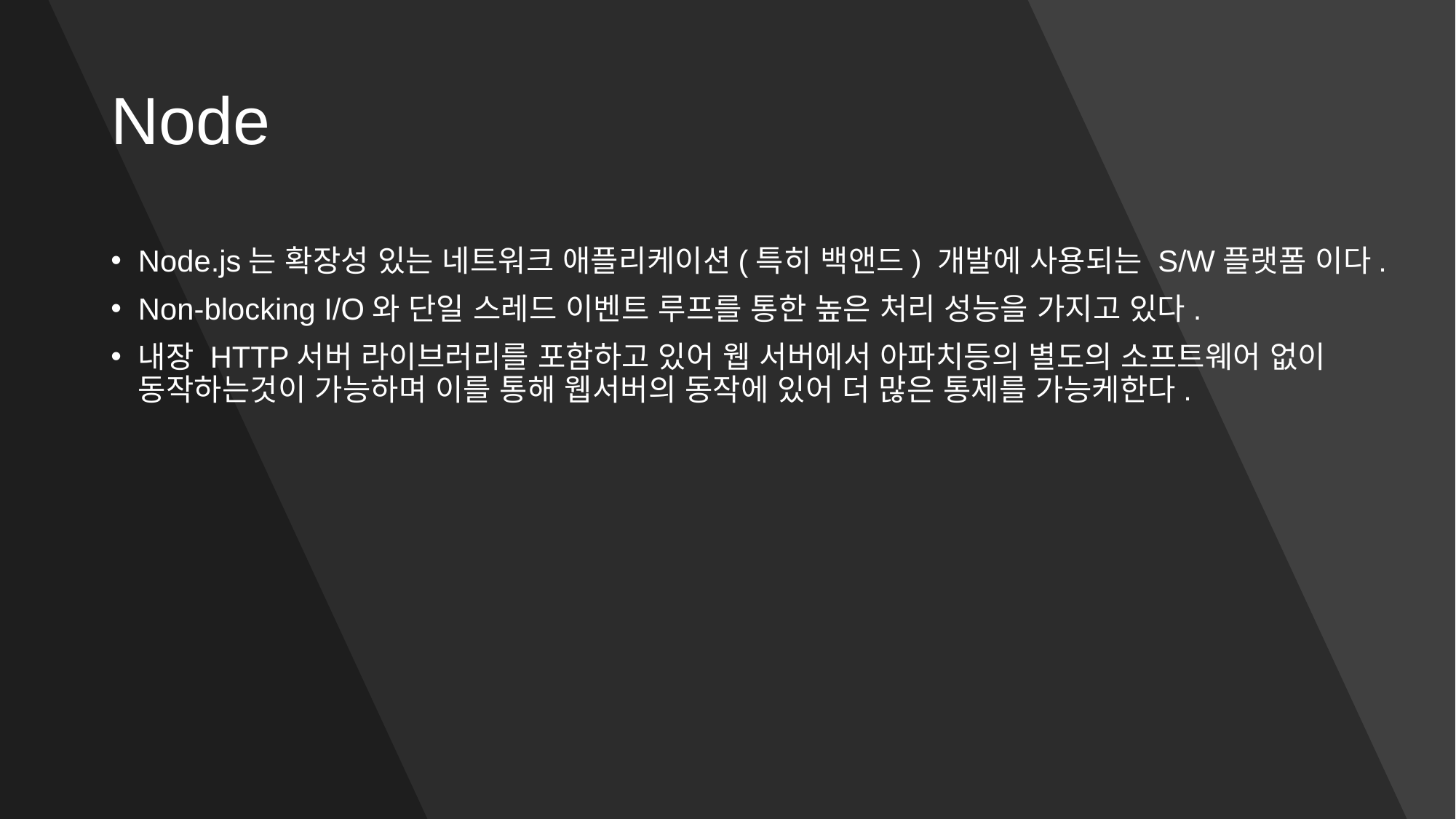

# Node
Node.js는 확장성 있는 네트워크 애플리케이션(특히 백앤드) 개발에 사용되는 S/W플랫폼 이다.
Non-blocking I/O와 단일 스레드 이벤트 루프를 통한 높은 처리 성능을 가지고 있다.
내장 HTTP서버 라이브러리를 포함하고 있어 웹 서버에서 아파치등의 별도의 소프트웨어 없이 동작하는것이 가능하며 이를 통해 웹서버의 동작에 있어 더 많은 통제를 가능케한다.